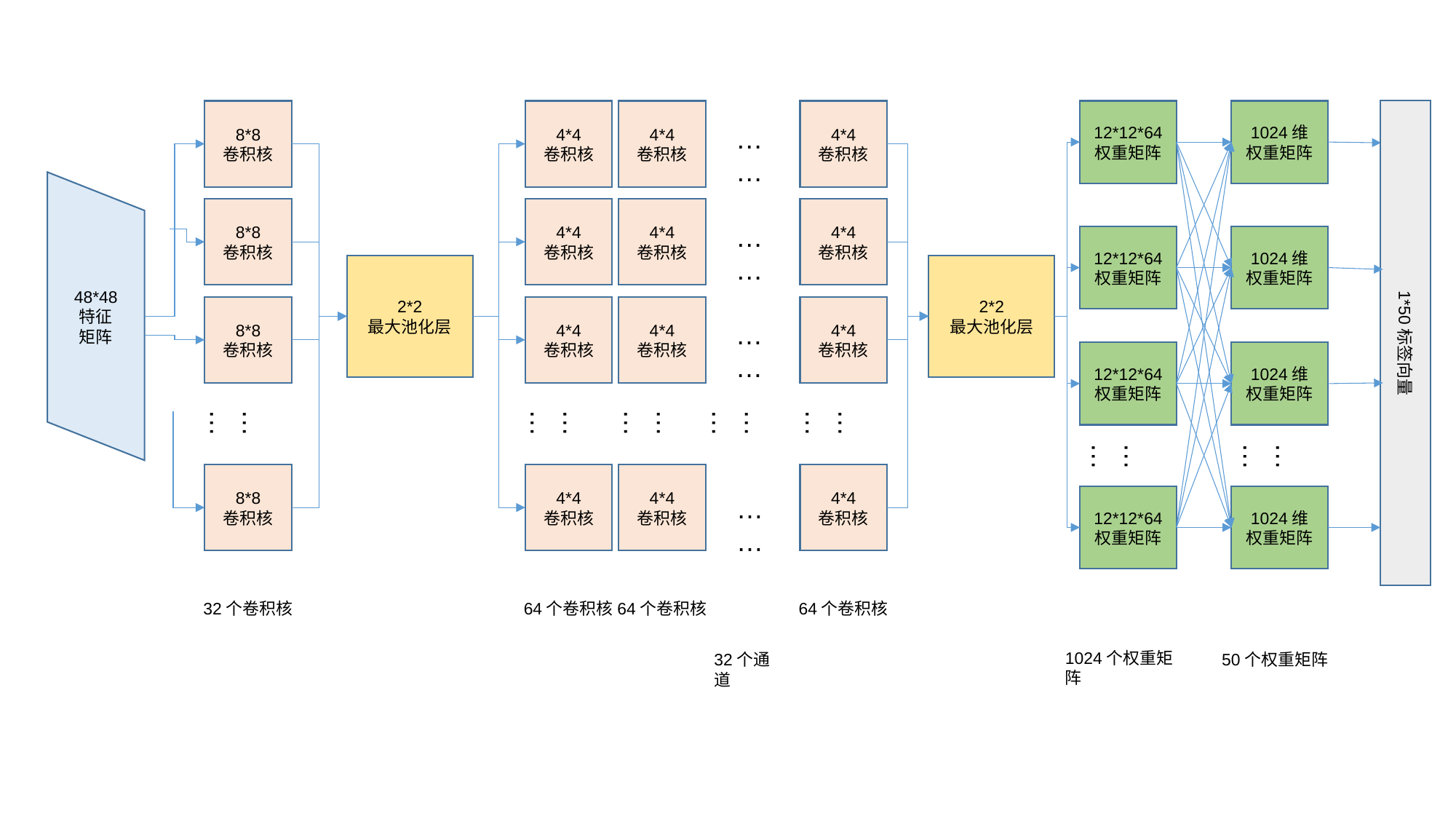

8*8
卷积核
4*4
卷积核
4*4
卷积核
4*4
卷积核
12*12*64
权重矩阵
1024维
权重矩阵
1*50标签向量
……
8*8
卷积核
4*4
卷积核
4*4
卷积核
4*4
卷积核
……
12*12*64
权重矩阵
1024维
权重矩阵
2*2
最大池化层
2*2
最大池化层
48*48
特征
矩阵
8*8
卷积核
4*4
卷积核
4*4
卷积核
4*4
卷积核
……
12*12*64
权重矩阵
1024维
权重矩阵
……
……
……
……
……
……
……
8*8
卷积核
4*4
卷积核
4*4
卷积核
4*4
卷积核
……
12*12*64
权重矩阵
1024维
权重矩阵
32个卷积核
64个卷积核
64个卷积核
64个卷积核
1024个权重矩阵
32个通道
50个权重矩阵